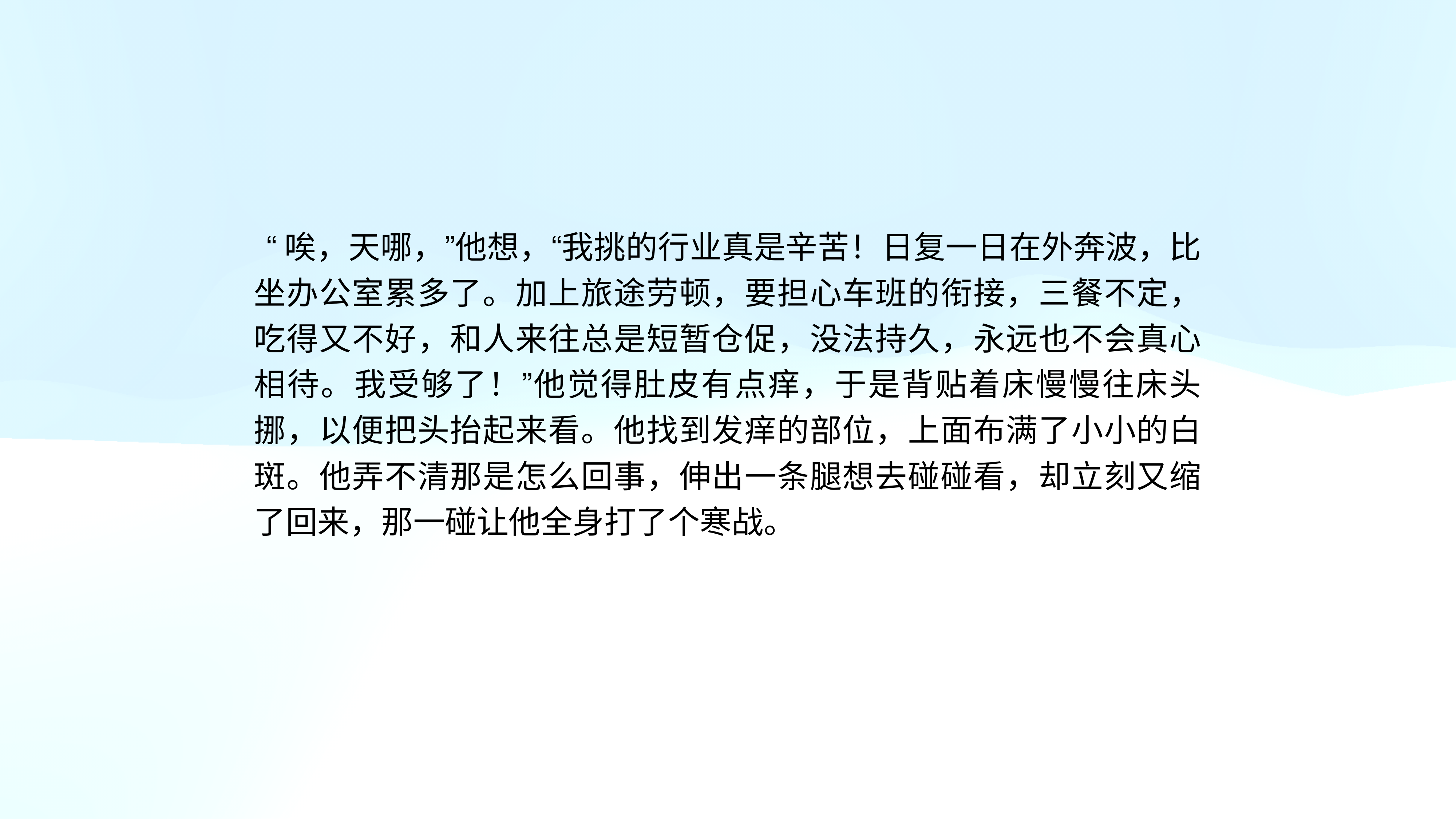

“唉，天哪，”他想，“我挑的行业真是辛苦！日复一日在外奔波，比坐办公室累多了。加上旅途劳顿，要担心车班的衔接，三餐不定，吃得又不好，和人来往总是短暂仓促，没法持久，永远也不会真心相待。我受够了！”他觉得肚皮有点痒，于是背贴着床慢慢往床头挪，以便把头抬起来看。他找到发痒的部位，上面布满了小小的白斑。他弄不清那是怎么回事，伸出一条腿想去碰碰看，却立刻又缩了回来，那一碰让他全身打了个寒战。